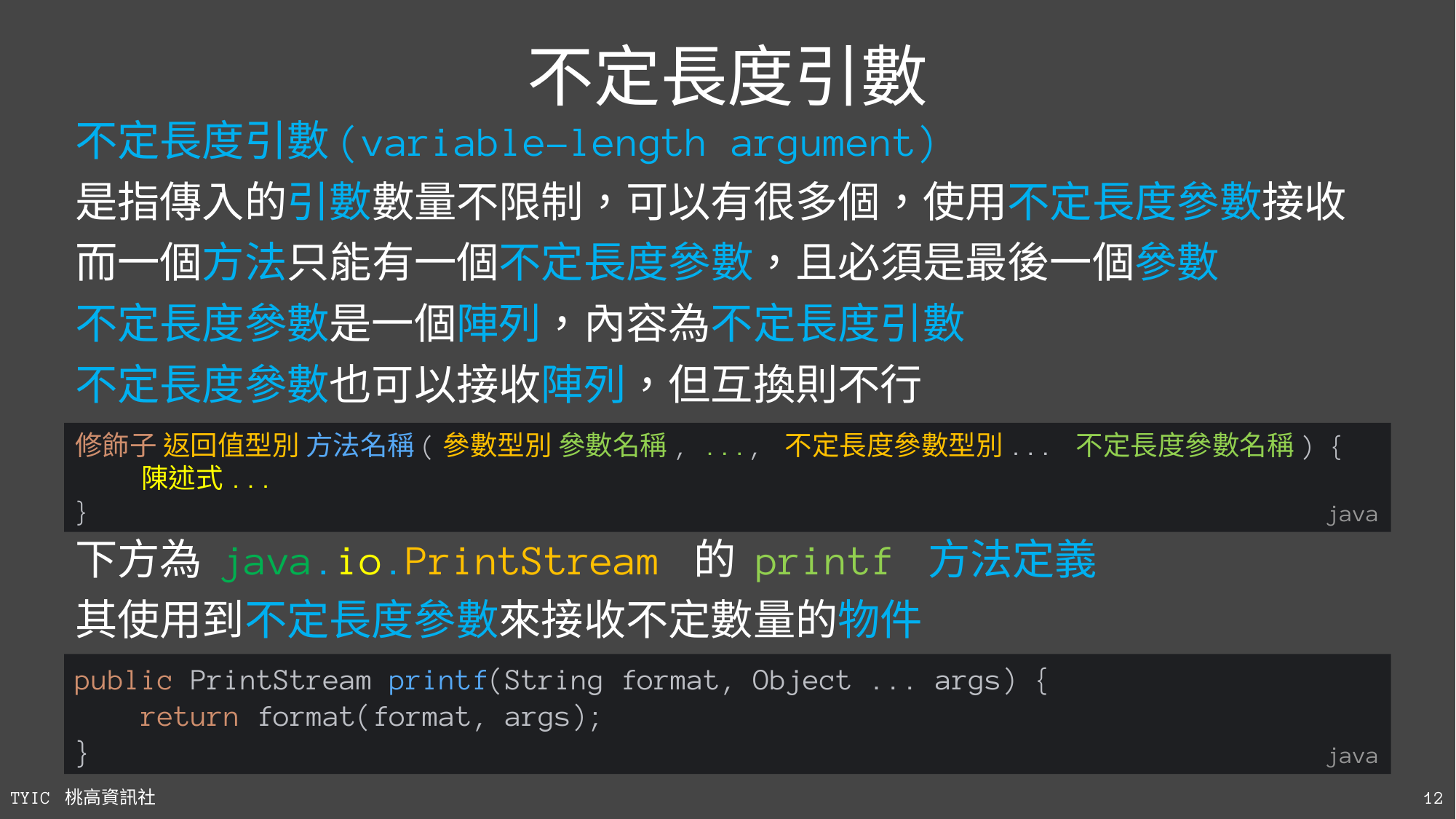

# 不定長度引數
不定長度引數(variable-length argument)
是指傳入的引數數量不限制，可以有很多個，使用不定長度參數接收
而一個方法只能有一個不定長度參數，且必須是最後一個參數
不定長度參數是一個陣列，內容為不定長度引數
不定長度參數也可以接收陣列，但互換則不行
修飾子 返回值型別 方法名稱(參數型別 參數名稱, ..., 不定長度參數型別... 不定長度參數名稱) {
    陳述式...
}
java
下方為 java.io.PrintStream 的 printf 方法定義
其使用到不定長度參數來接收不定數量的物件
public PrintStream printf(String format, Object ... args) {
    return format(format, args);
}
java